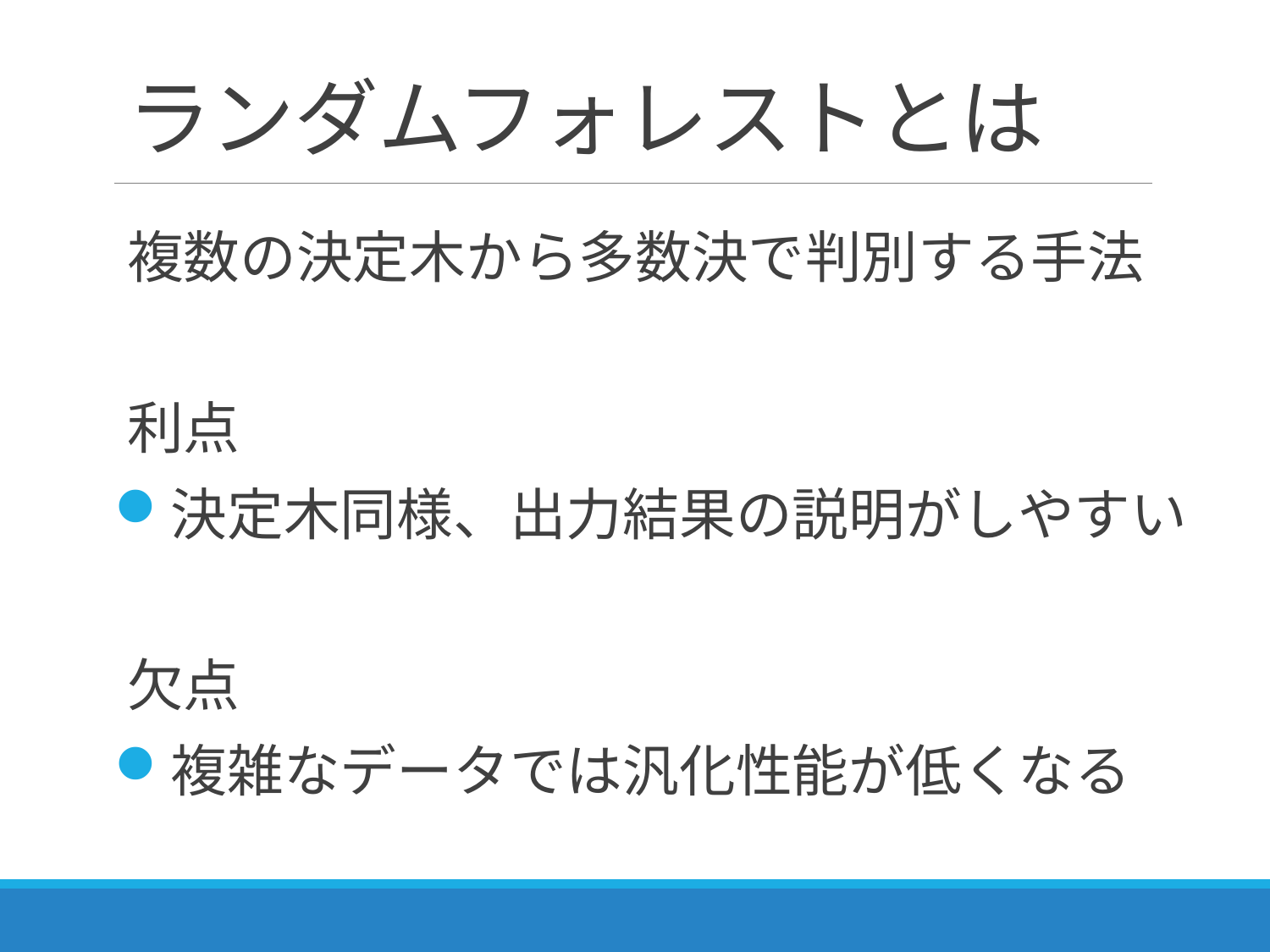

# ランダムフォレストとは
複数の決定木から多数決で判別する手法

利点
決定木同様、出力結果の説明がしやすい

欠点
複雑なデータでは汎化性能が低くなる